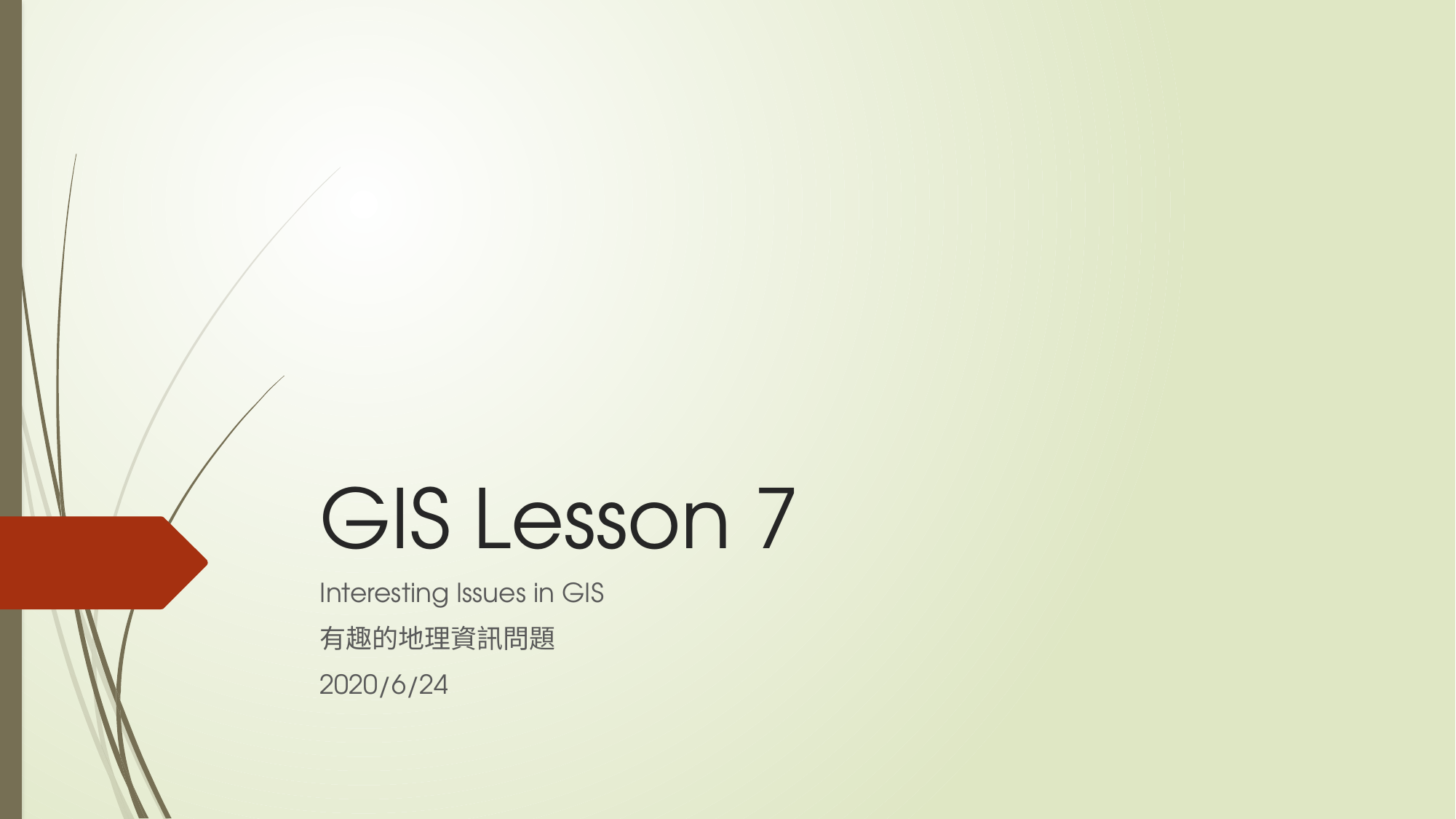

# GIS Lesson 7
Interesting Issues in GIS
有趣的地理資訊問題
2020/6/24